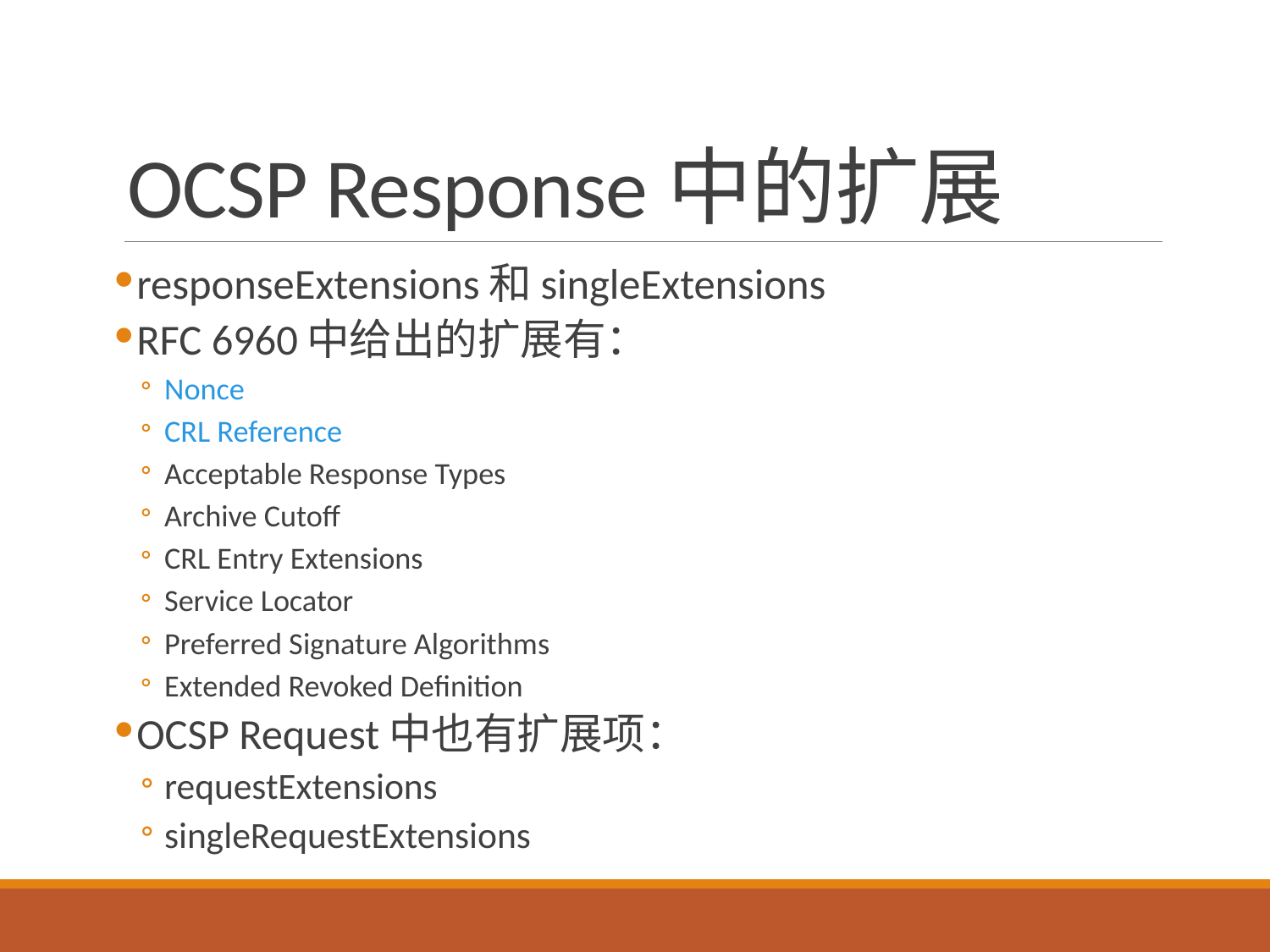

# OCSP Response中的扩展
responseExtensions和singleExtensions
RFC 6960中给出的扩展有：
Nonce
CRL Reference
Acceptable Response Types
Archive Cutoff
CRL Entry Extensions
Service Locator
Preferred Signature Algorithms
Extended Revoked Definition
OCSP Request中也有扩展项：
requestExtensions
singleRequestExtensions

100